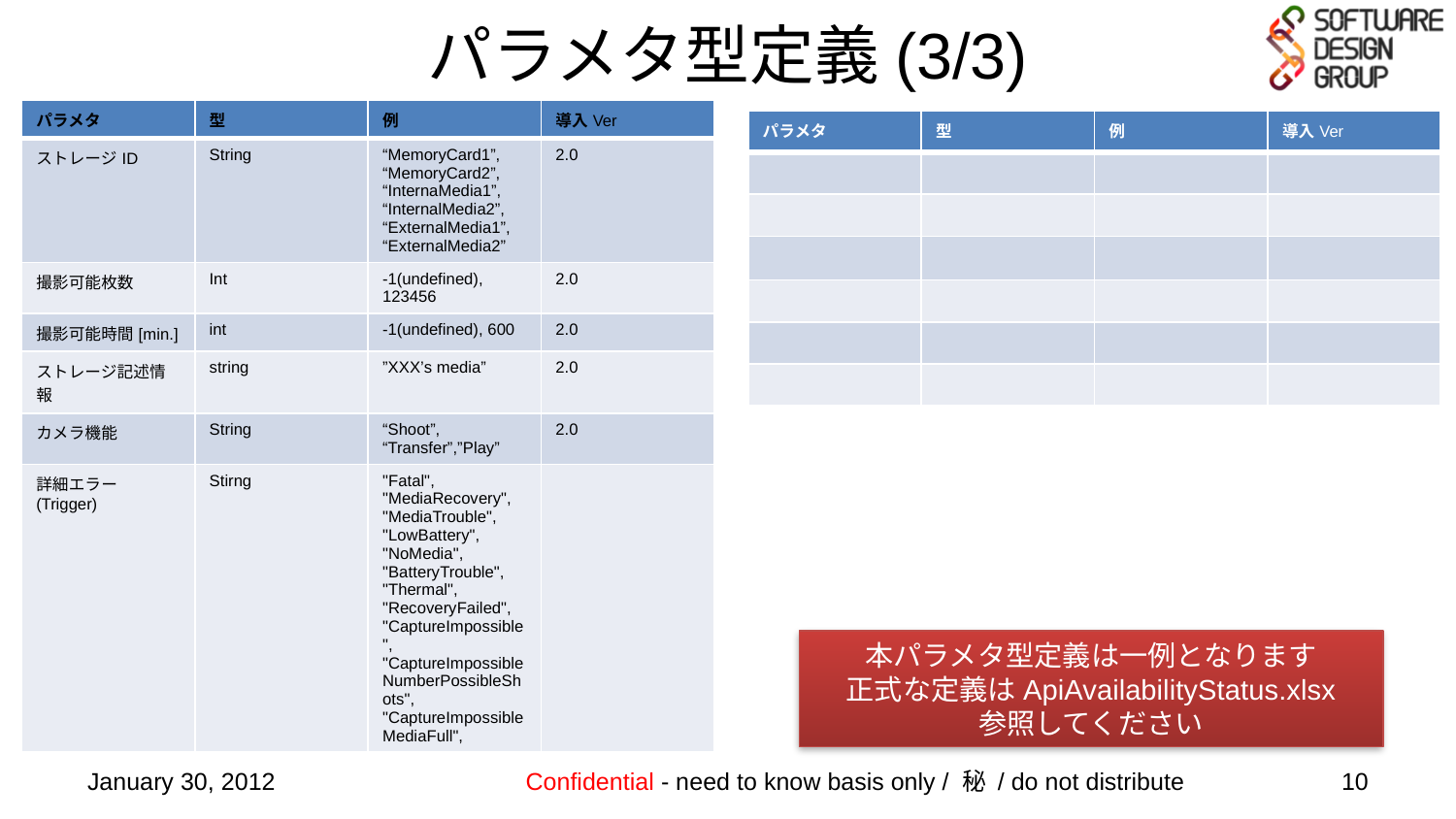

# パラメタ型定義(3/3)
| パラメタ | 型 | 例 | 導入Ver |
| --- | --- | --- | --- |
| ストレージID | String | “MemoryCard1”, “MemoryCard2”, “InternaMedia1”, “InternalMedia2”, “ExternalMedia1”, “ExternalMedia2” | 2.0 |
| 撮影可能枚数 | Int | -1(undefined), 123456 | 2.0 |
| 撮影可能時間[min.] | int | -1(undefined), 600 | 2.0 |
| ストレージ記述情報 | string | ”XXX’s media” | 2.0 |
| カメラ機能 | String | “Shoot”, “Transfer”,”Play” | 2.0 |
| 詳細エラー (Trigger) | Stirng | "Fatal", "MediaRecovery", "MediaTrouble", "LowBattery", "NoMedia", "BatteryTrouble", "Thermal", "RecoveryFailed", "CaptureImpossible", "CaptureImpossibleNumberPossibleShots", "CaptureImpossibleMediaFull", |  |
| パラメタ | 型 | 例 | 導入Ver |
| --- | --- | --- | --- |
|  |  |  |  |
|  |  |  |  |
|  |  |  |  |
|  |  |  |  |
|  |  |  |  |
|  |  |  |  |
本パラメタ型定義は一例となります
正式な定義はApiAvailabilityStatus.xlsx
参照してください
January 30, 2012
Confidential - need to know basis only / 秘 / do not distribute
10